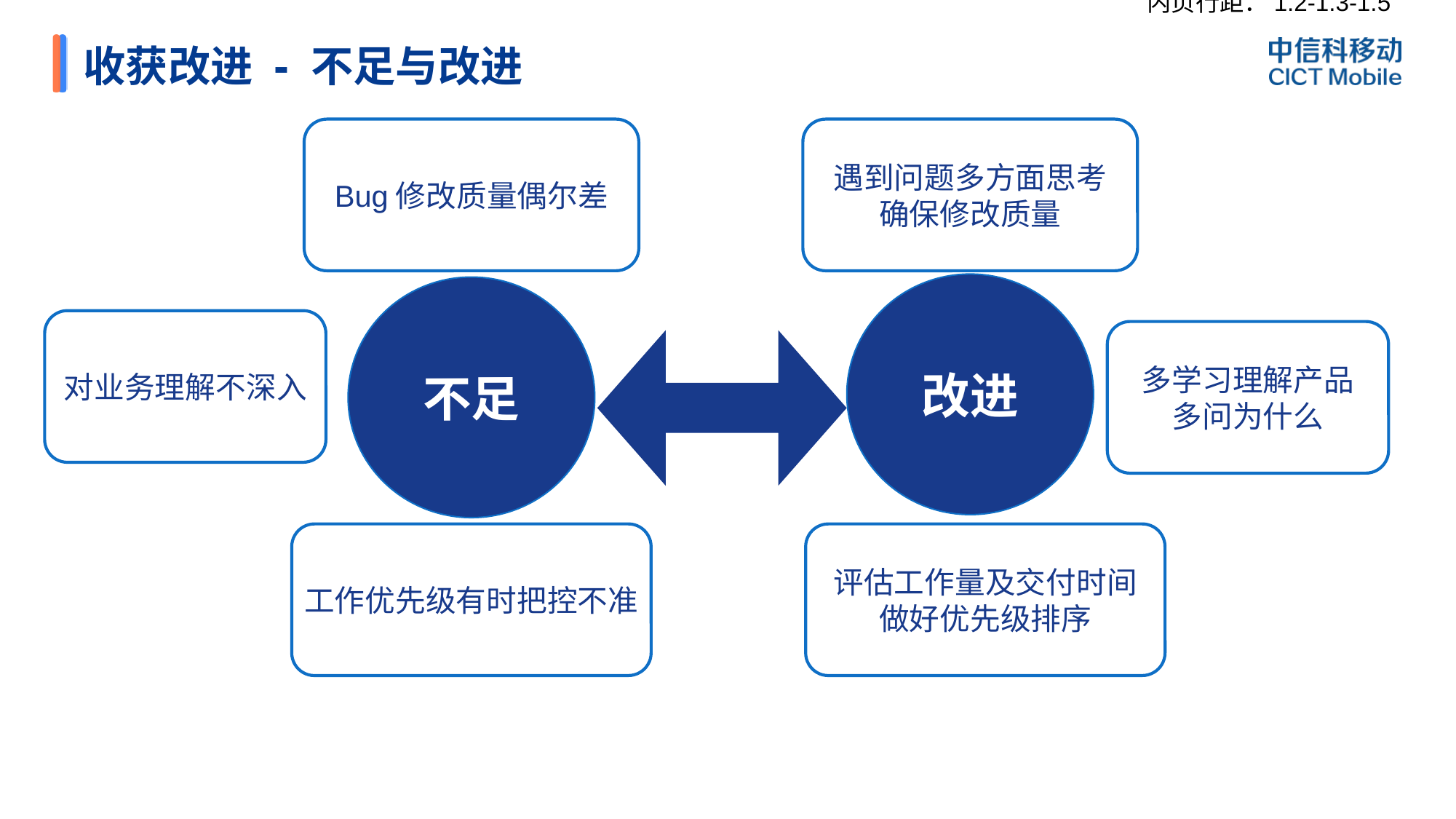

# 收获改进 - 不足与改进
Bug修改质量偶尔差
遇到问题多方面思考
确保修改质量
03
01
改进
不足

对业务理解不深入
多学习理解产品
多问为什么

工作优先级有时把控不准
评估工作量及交付时间
做好优先级排序
7